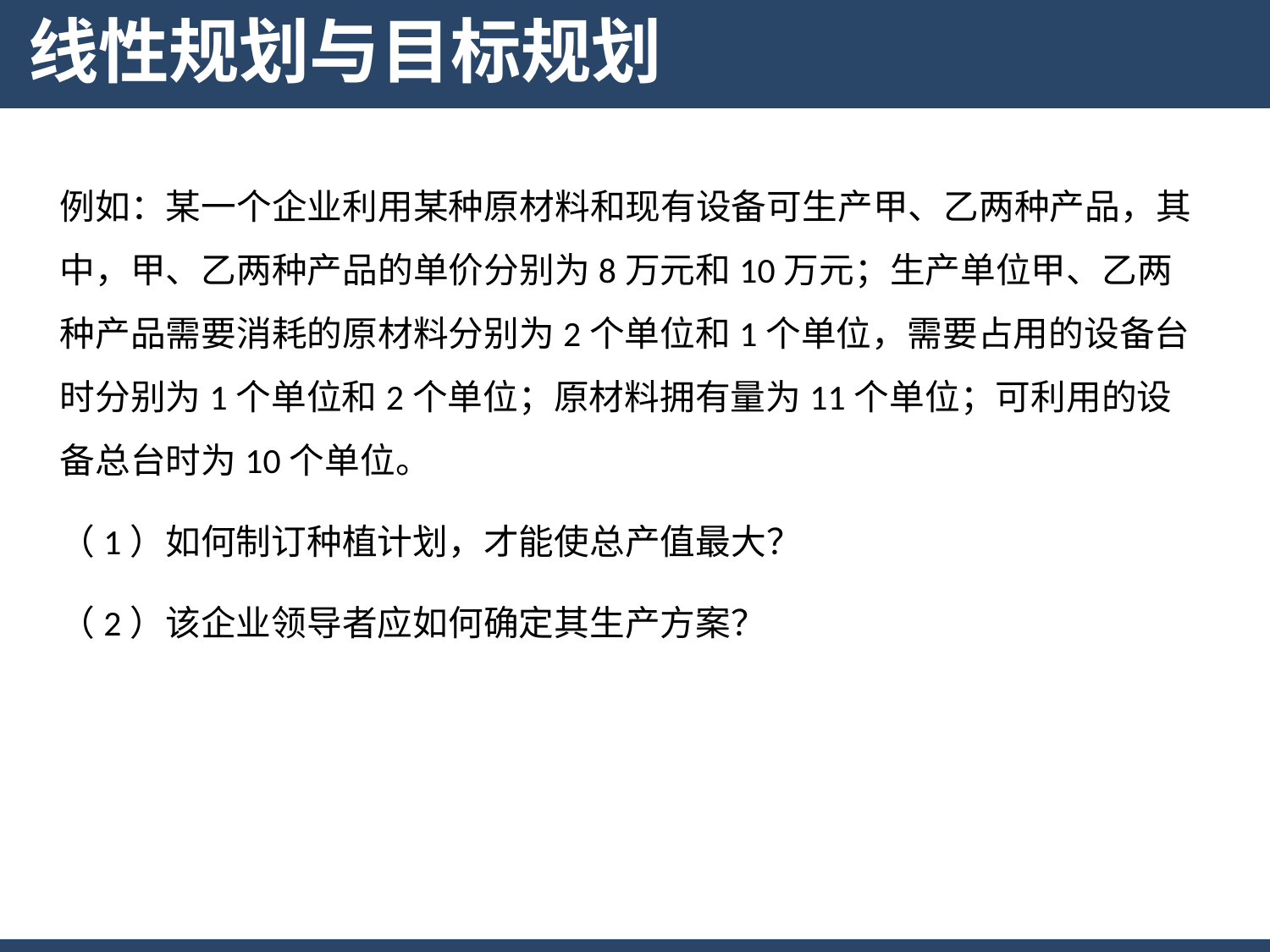

# 线性规划与目标规划
例如：某一个企业利用某种原材料和现有设备可生产甲、乙两种产品，其中，甲、乙两种产品的单价分别为8万元和10万元；生产单位甲、乙两种产品需要消耗的原材料分别为2个单位和1个单位，需要占用的设备台时分别为1个单位和2个单位；原材料拥有量为11个单位；可利用的设备总台时为10个单位。
（1）如何制订种植计划，才能使总产值最大？
（2）该企业领导者应如何确定其生产方案？